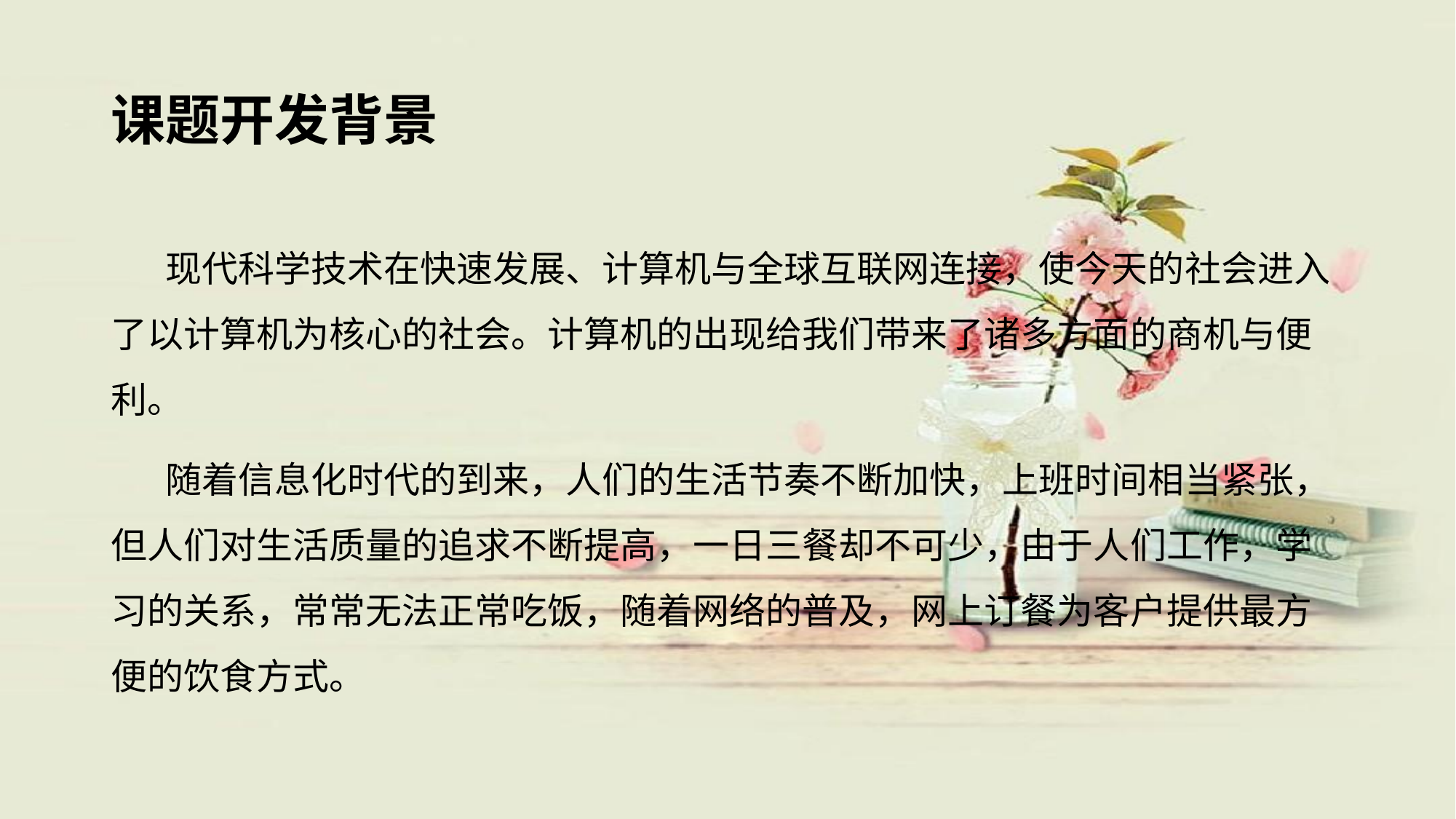

# 课题开发背景
现代科学技术在快速发展、计算机与全球互联网连接，使今天的社会进入了以计算机为核心的社会。计算机的出现给我们带来了诸多方面的商机与便利。
随着信息化时代的到来，人们的生活节奏不断加快，上班时间相当紧张，但人们对生活质量的追求不断提高，一日三餐却不可少，由于人们工作，学习的关系，常常无法正常吃饭，随着网络的普及，网上订餐为客户提供最方便的饮食方式。